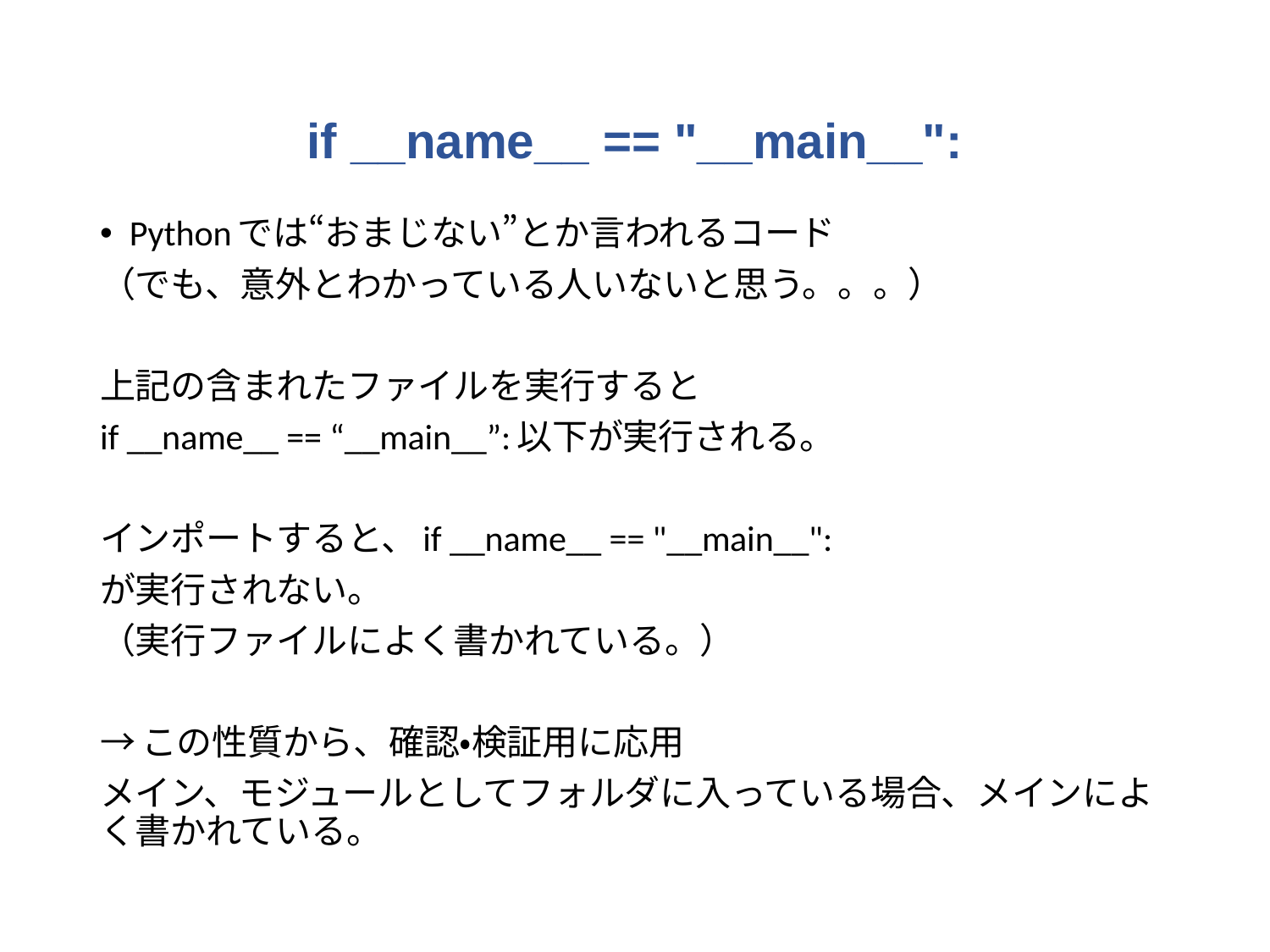

if __name__ == "__main__":
Pythonでは“おまじない”とか言われるコード
（でも、意外とわかっている人いないと思う。。。）

上記の含まれたファイルを実行すると
if __name__ == “__main__”:以下が実行される。

インポートすると、if __name__ == "__main__":
が実行されない。
（実行ファイルによく書かれている。）

→この性質から、確認・検証用に応用
メイン、モジュールとしてフォルダに入っている場合、メインによく書かれている。